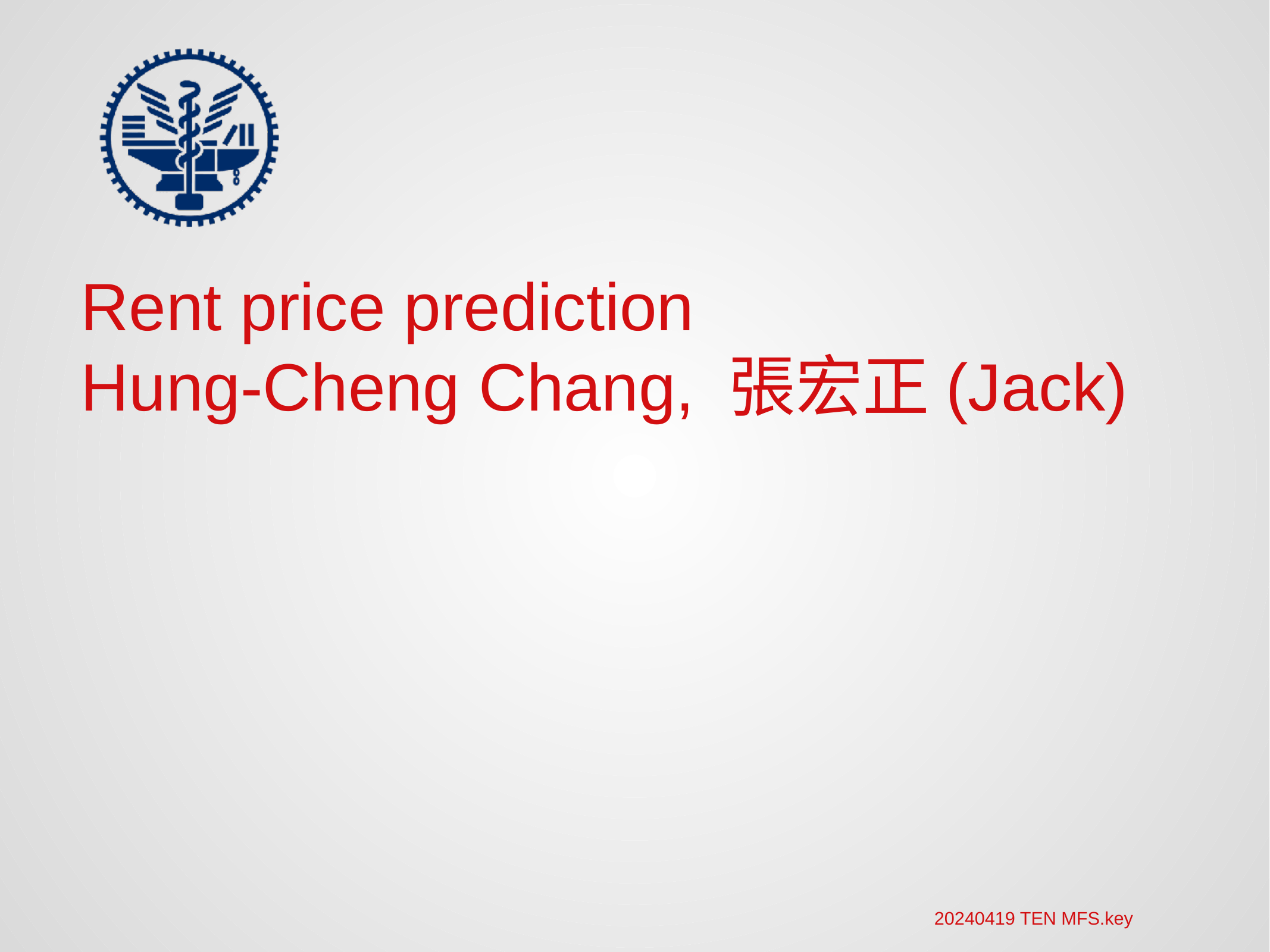

Rent price prediction
Hung-Cheng Chang, 張宏正(Jack)

20240419 TEN MFS.key